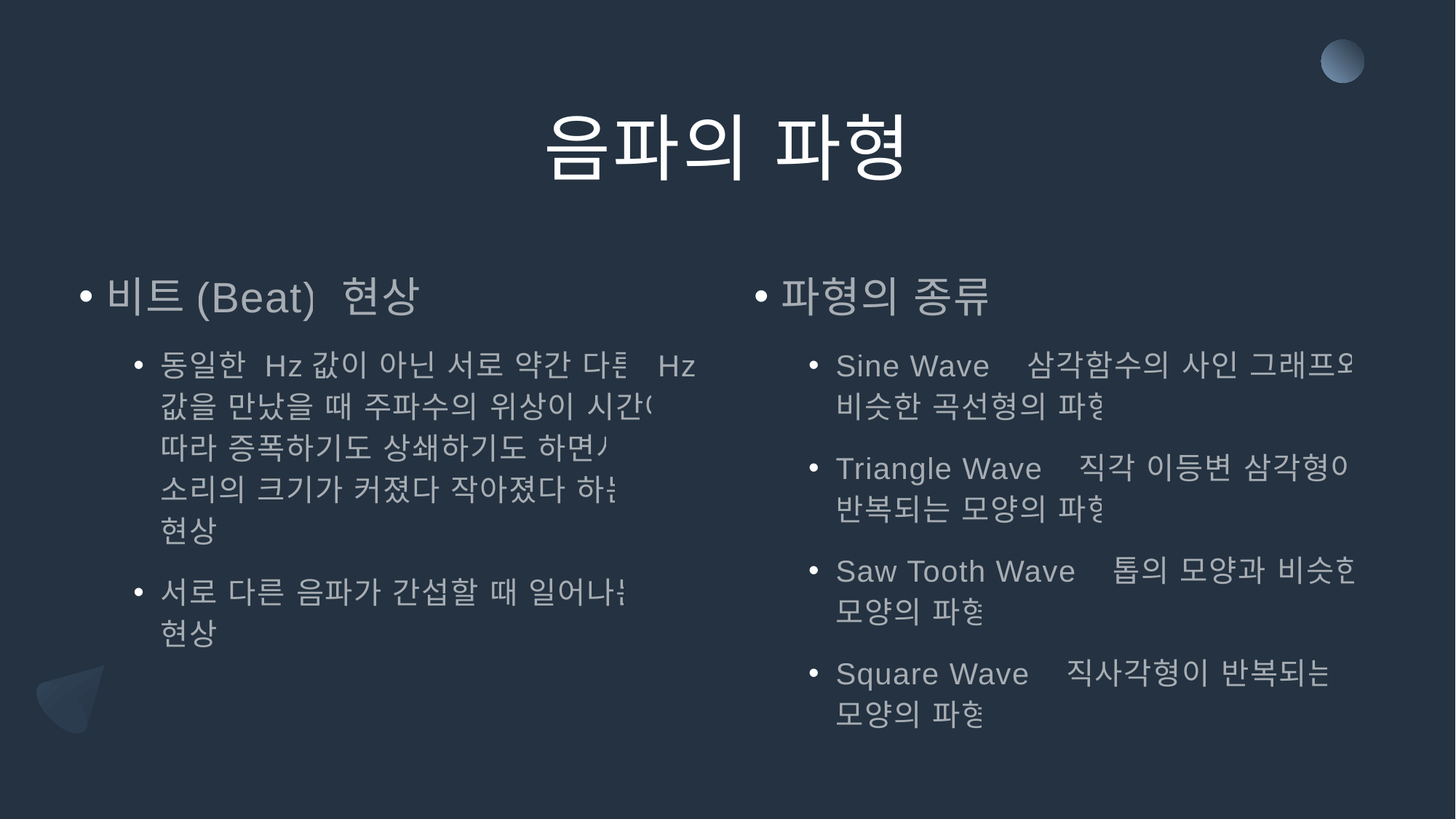

# 음파의 파형
비트(Beat) 현상
동일한 Hz값이 아닌 서로 약간 다른 Hz값을 만났을 때 주파수의 위상이 시간에 따라 증폭하기도 상쇄하기도 하면서 소리의 크기가 커졌다 작아졌다 하는 현상
서로 다른 음파가 간섭할 때 일어나는 현상
파형의 종류
Sine Wave : 삼각함수의 사인 그래프와 비슷한 곡선형의 파형
Triangle Wave : 직각 이등변 삼각형이 반복되는 모양의 파형
Saw Tooth Wave : 톱의 모양과 비슷한 모양의 파형
Square Wave : 직사각형이 반복되는 모양의 파형